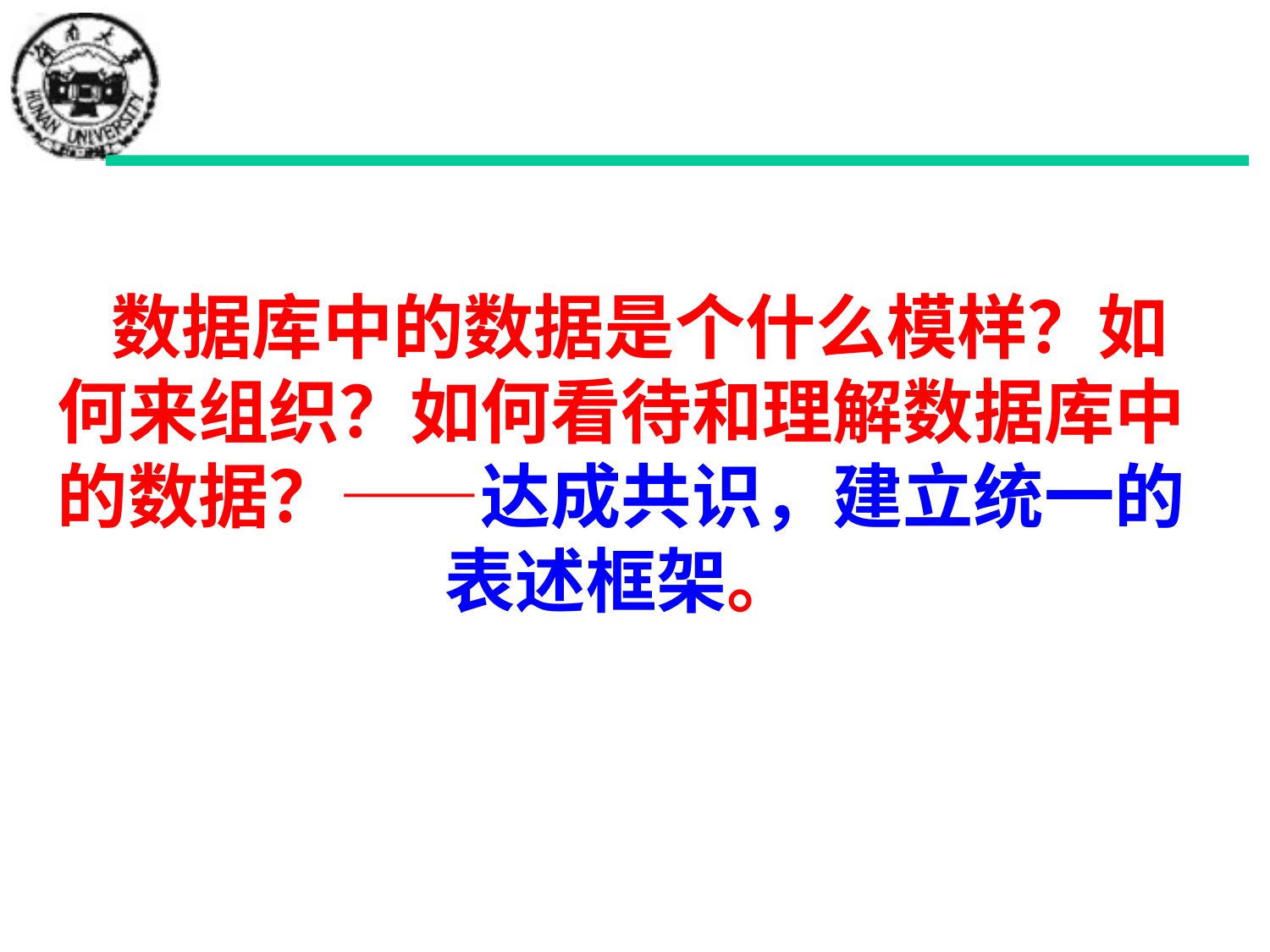

数据库中的数据是个什么模样？如何来组织？如何看待和理解数据库中的数据？——达成共识，建立统一的表述框架。